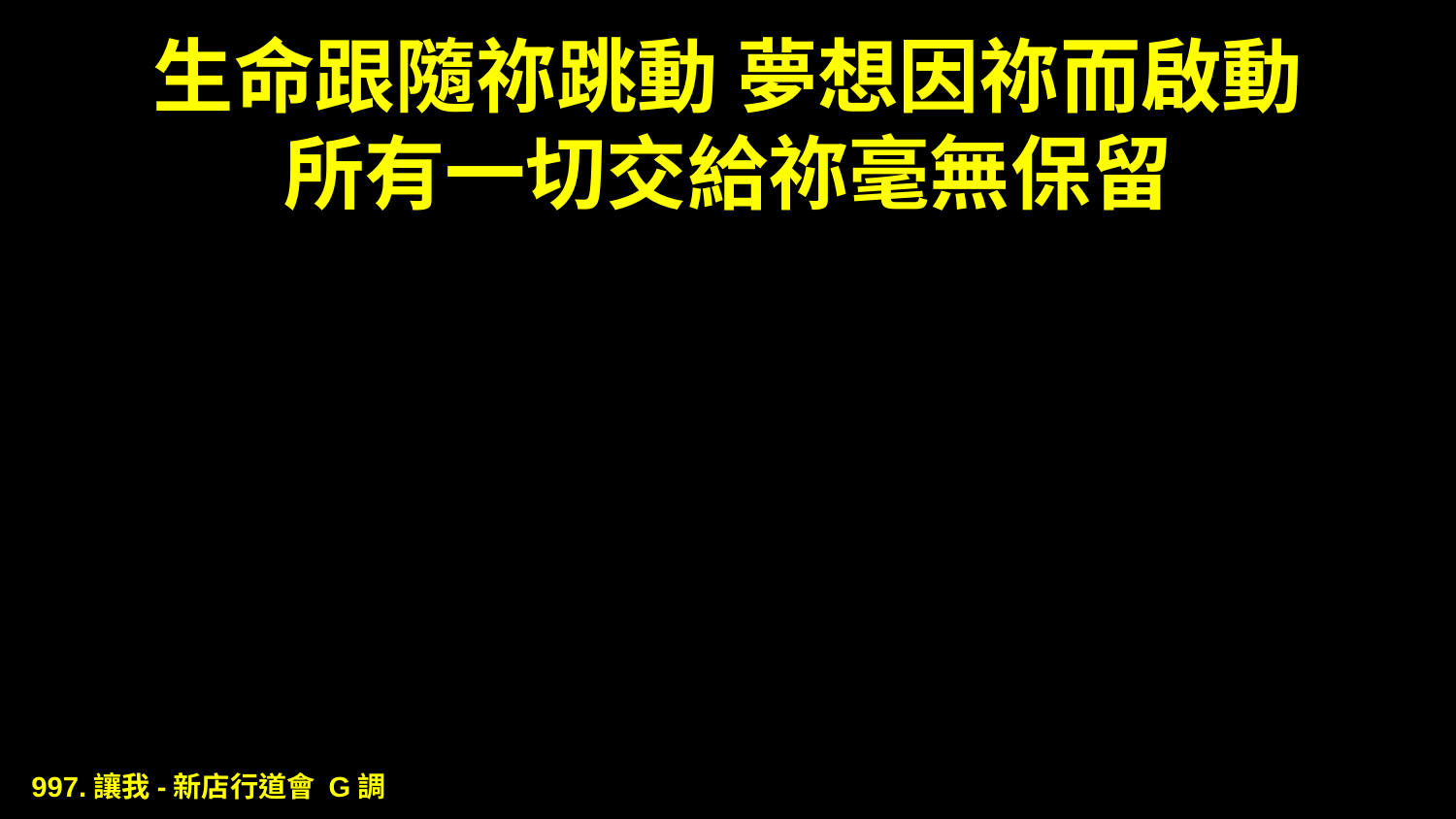

# 生命跟隨祢跳動 夢想因祢而啟動 所有一切交給祢毫無保留
997.讓我-新店行道會 G調